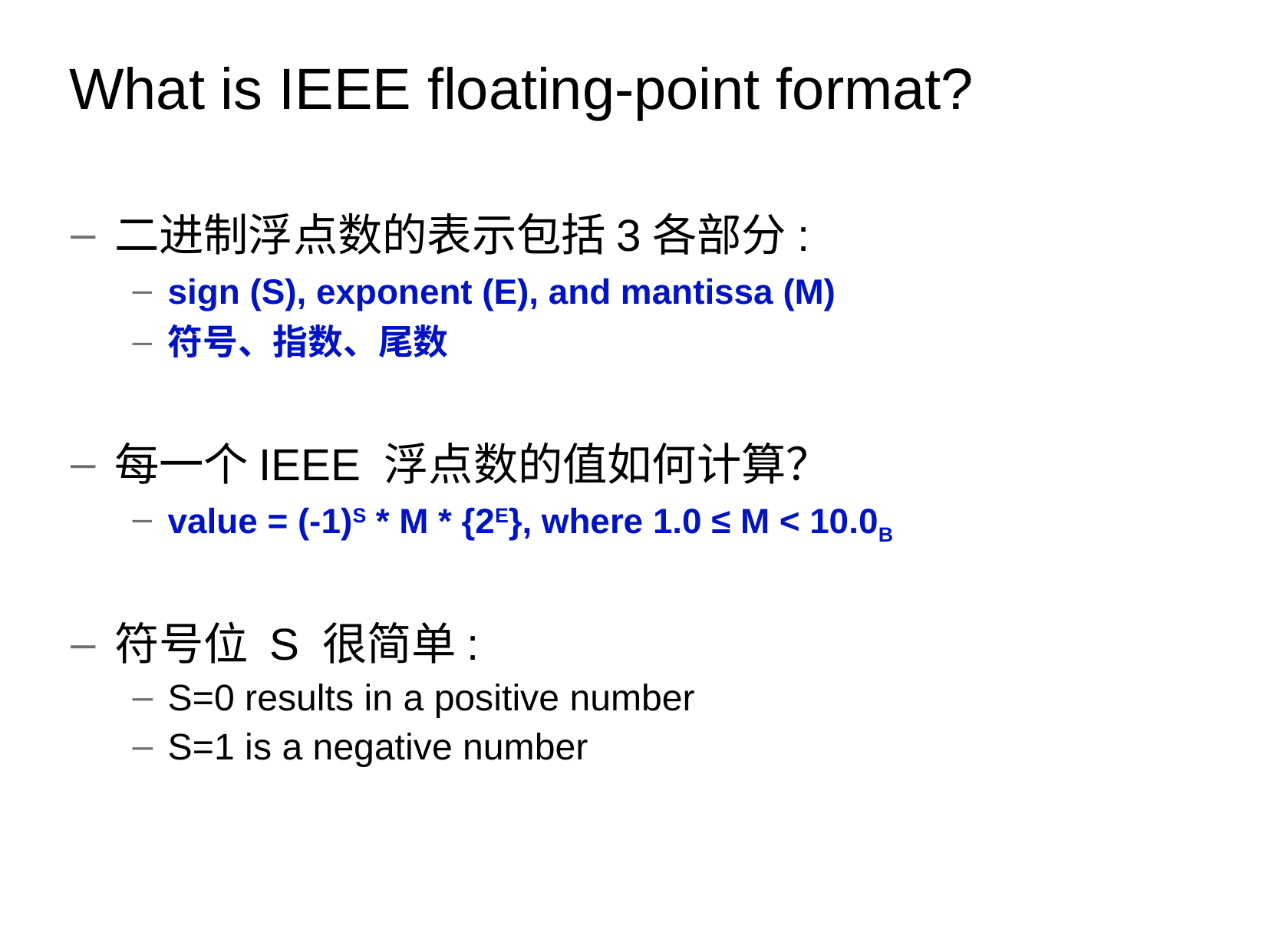

# What is IEEE floating-point format?
二进制浮点数的表示包括3各部分:
sign (S), exponent (E), and mantissa (M)
符号、指数、尾数

每一个IEEE 浮点数的值如何计算？
value = (-1)S * M * {2E}, where 1.0 ≤ M < 10.0B

符号位 S 很简单:
S=0 results in a positive number
S=1 is a negative number